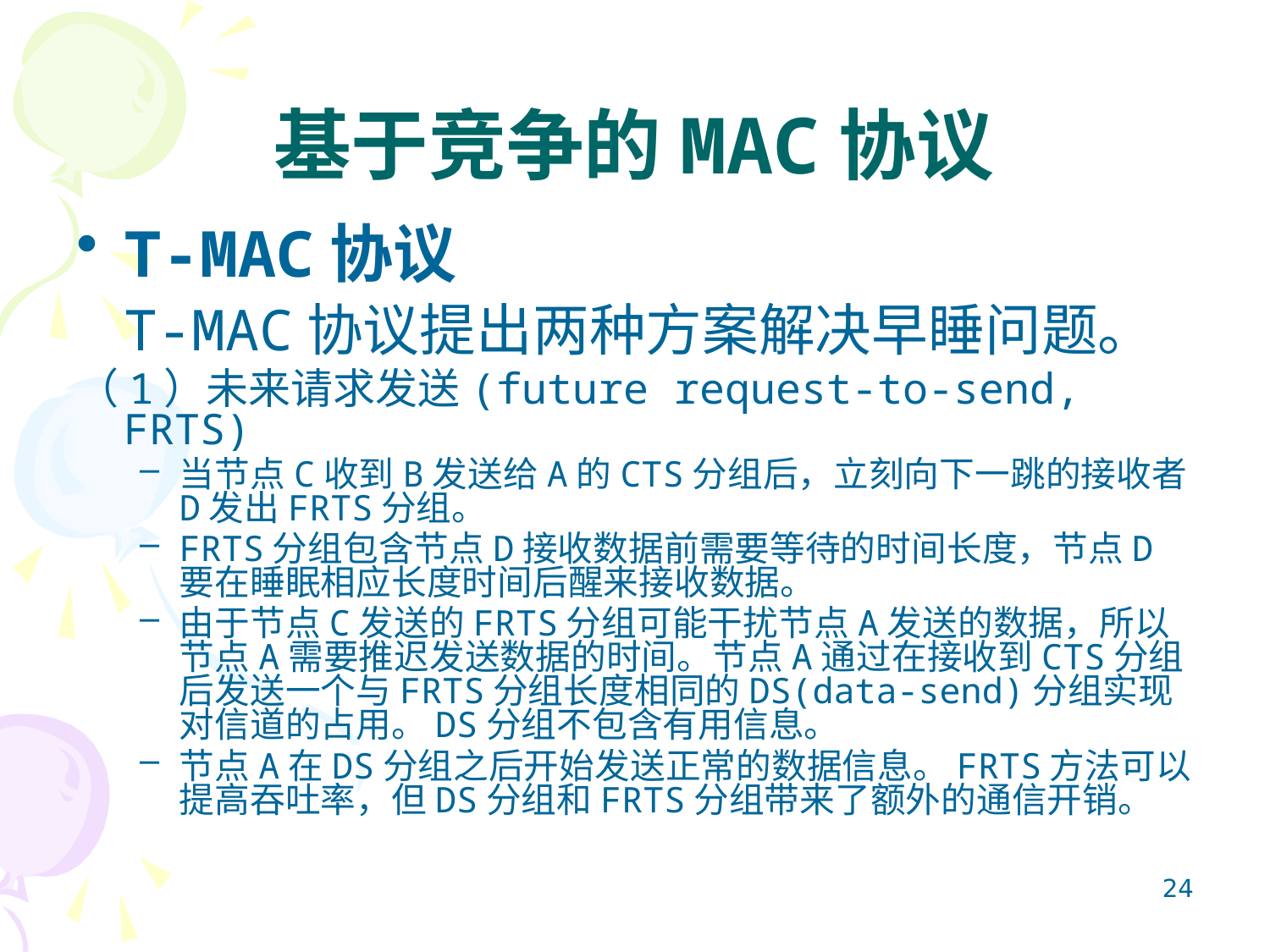

# 基于竞争的MAC协议
T-MAC协议
	T-MAC协议提出两种方案解决早睡问题。
（1）未来请求发送(future request-to-send, FRTS)
当节点C收到B发送给A的CTS分组后，立刻向下一跳的接收者D发出FRTS分组。
FRTS分组包含节点D接收数据前需要等待的时间长度，节点D要在睡眠相应长度时间后醒来接收数据。
由于节点C发送的FRTS分组可能干扰节点A发送的数据，所以节点A需要推迟发送数据的时间。节点A通过在接收到CTS分组后发送一个与FRTS分组长度相同的DS(data-send)分组实现对信道的占用。DS分组不包含有用信息。
节点A在DS分组之后开始发送正常的数据信息。FRTS方法可以提高吞吐率，但DS分组和FRTS分组带来了额外的通信开销。
24